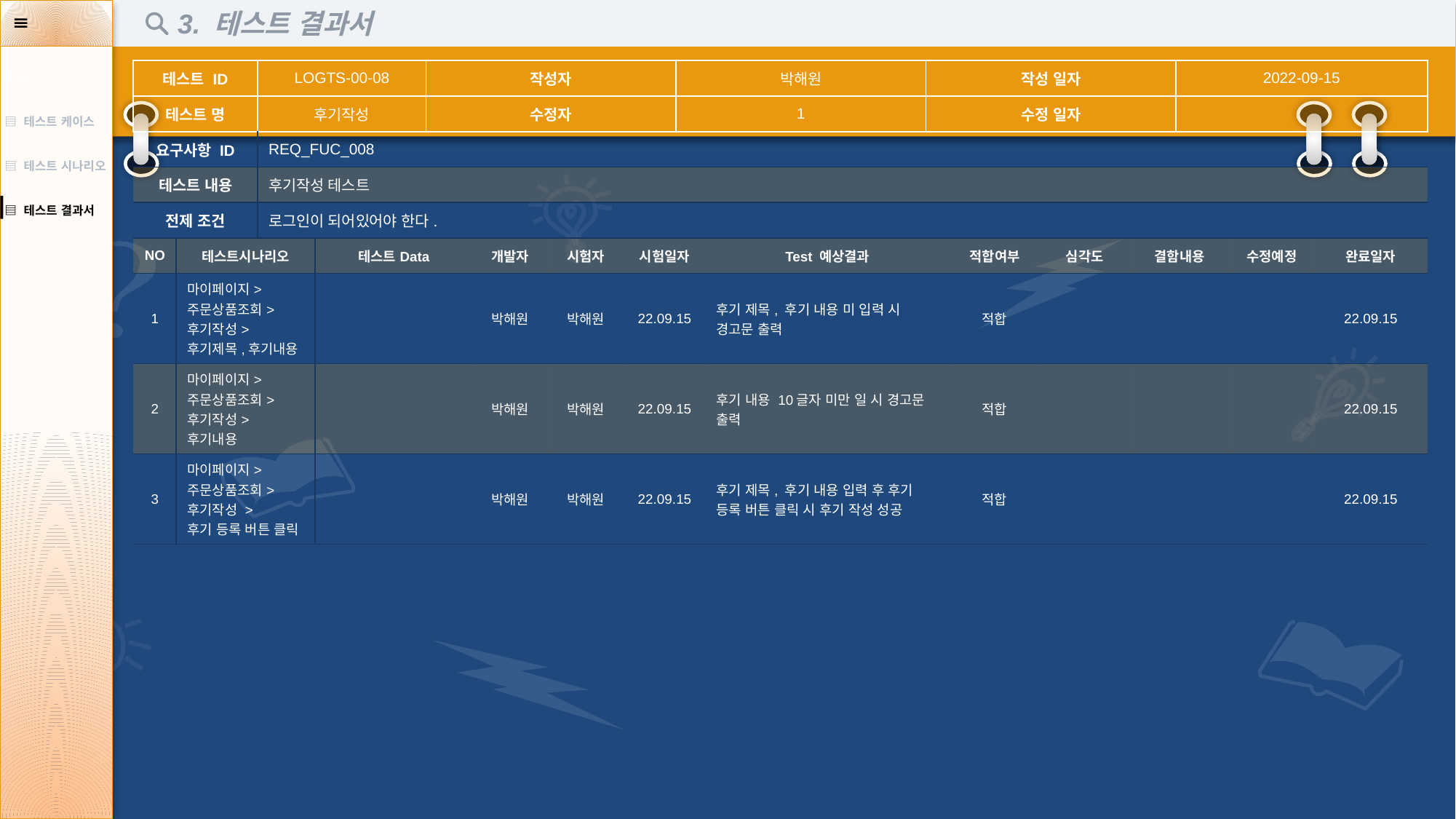

3. 테스트 결과서

| INDEX |
| --- |
| ▤ 테스트 케이스 |
| ▤ 테스트 시나리오 |
| ▤ 테스트 결과서 |
| 테스트 ID |  | LOGTS-00-08 |  | 작성자 |  |  |  | 박해원 |  | 작성 일자 |  |  |  | 2022-09-15 |  |  |
| --- | --- | --- | --- | --- | --- | --- | --- | --- | --- | --- | --- | --- | --- | --- | --- | --- |
| 테스트 명 |  | 후기작성 |  | 수정자 |  |  |  | 1 |  | 수정 일자 |  |  |  |  |  |  |
| 요구사항 ID |  | REQ\_FUC\_008 |  |  |  |  |  |  |  |  |  |  |  |  |  |  |
| 테스트 내용 |  | 후기작성 테스트 |  |  |  |  |  |  |  |  |  |  |  |  |  |  |
| 전제 조건 |  | 로그인이 되어있어야 한다. |  |  |  |  |  |  |  |  |  |  |  |  |  |  |
| NO | 테스트시나리오 | 테스트Data | 테스트Data | 시험자 | 개발자 | 시험자 | 시험일자 |  | Test 예상결과 |  | 적합여부 | 심각도 | 결함내용 |  | 수정예정 | 완료일자 |
| 1 | 마이페이지> 주문상품조회> 후기작성> 후기제목,후기내용 |  |  |  | 박해원 | 박해원 | 22.09.15 |  | 후기 제목, 후기 내용 미 입력 시 경고문 출력 |  | 적합 |  |  |  |  | 22.09.15 |
| 2 | 마이페이지> 주문상품조회> 후기작성> 후기내용 |  |  |  | 박해원 | 박해원 | 22.09.15 |  | 후기 내용 10글자 미만 일 시 경고문 출력 |  | 적합 |  |  |  |  | 22.09.15 |
| 3 | 마이페이지> 주문상품조회> 후기작성 > 후기 등록 버튼 클릭 |  |  |  | 박해원 | 박해원 | 22.09.15 |  | 후기 제목, 후기 내용 입력 후 후기 등록 버튼 클릭 시 후기 작성 성공 |  | 적합 |  |  |  |  | 22.09.15 |